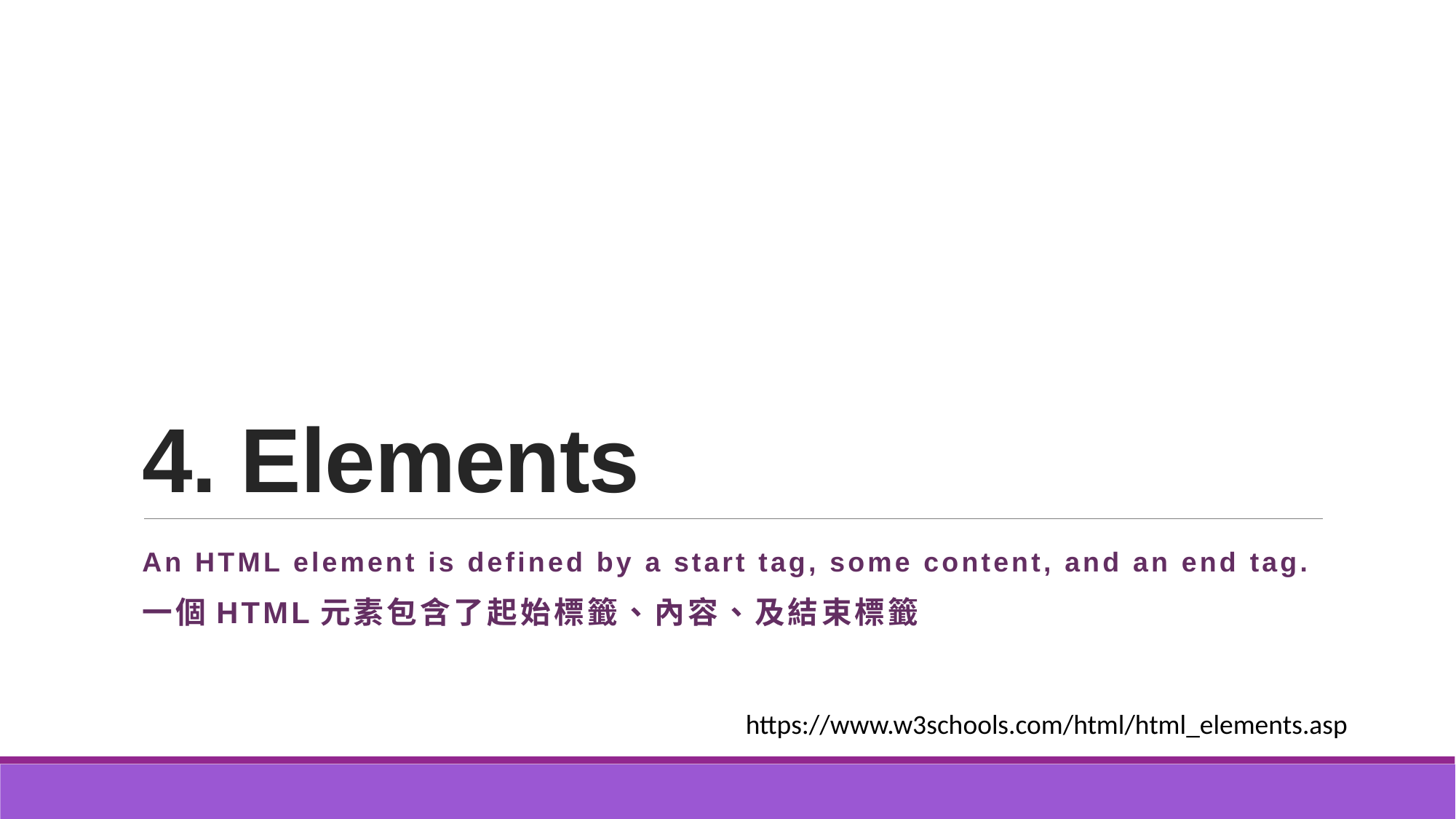

# 4. Elements
An HTML element is defined by a start tag, some content, and an end tag.
一個HTML元素包含了起始標籤、內容、及結束標籤

https://www.w3schools.com/html/html_elements.asp